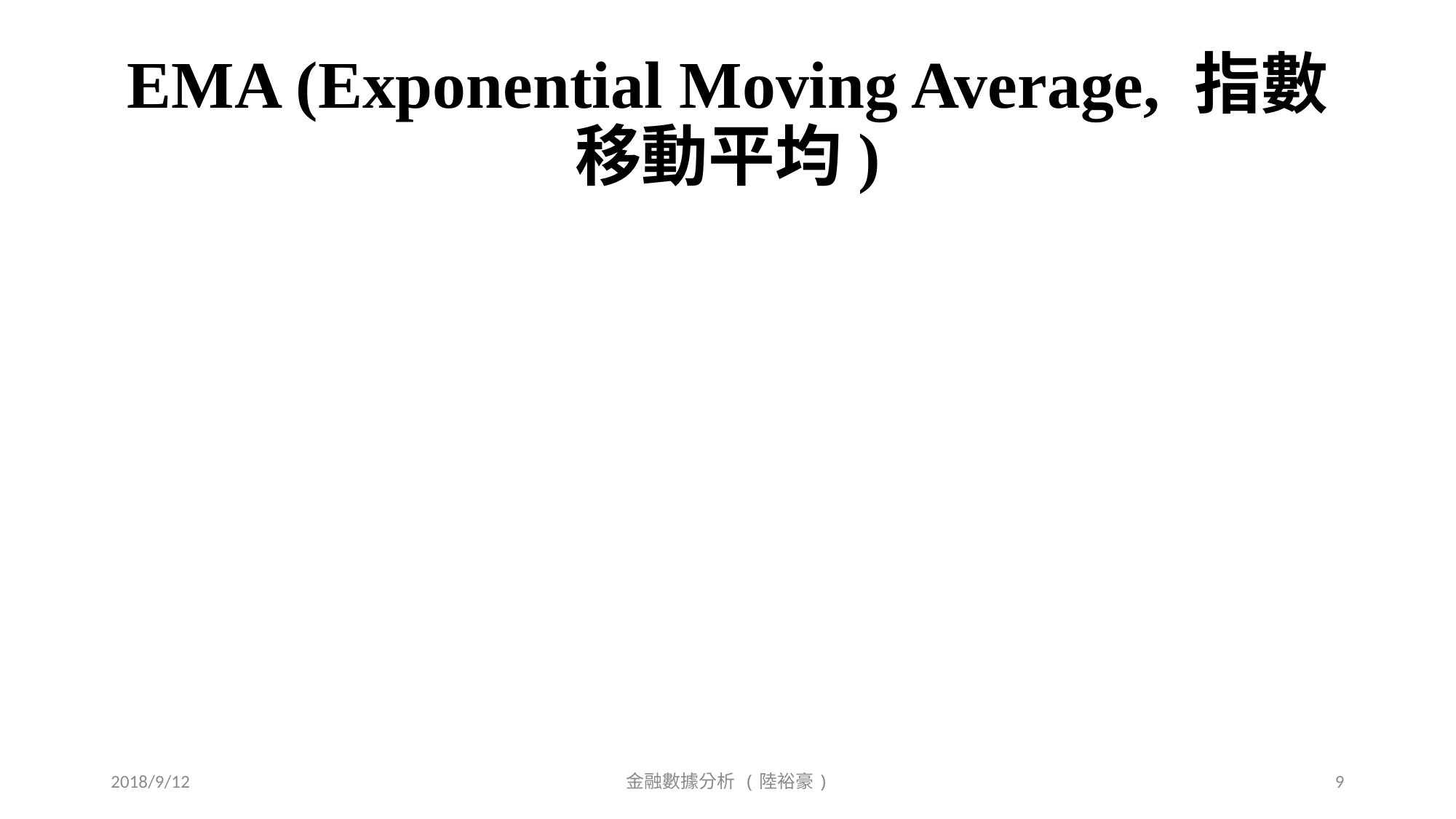

# EMA (Exponential Moving Average, 指數移動平均)

2018/9/12
金融數據分析 (陸裕豪)
9